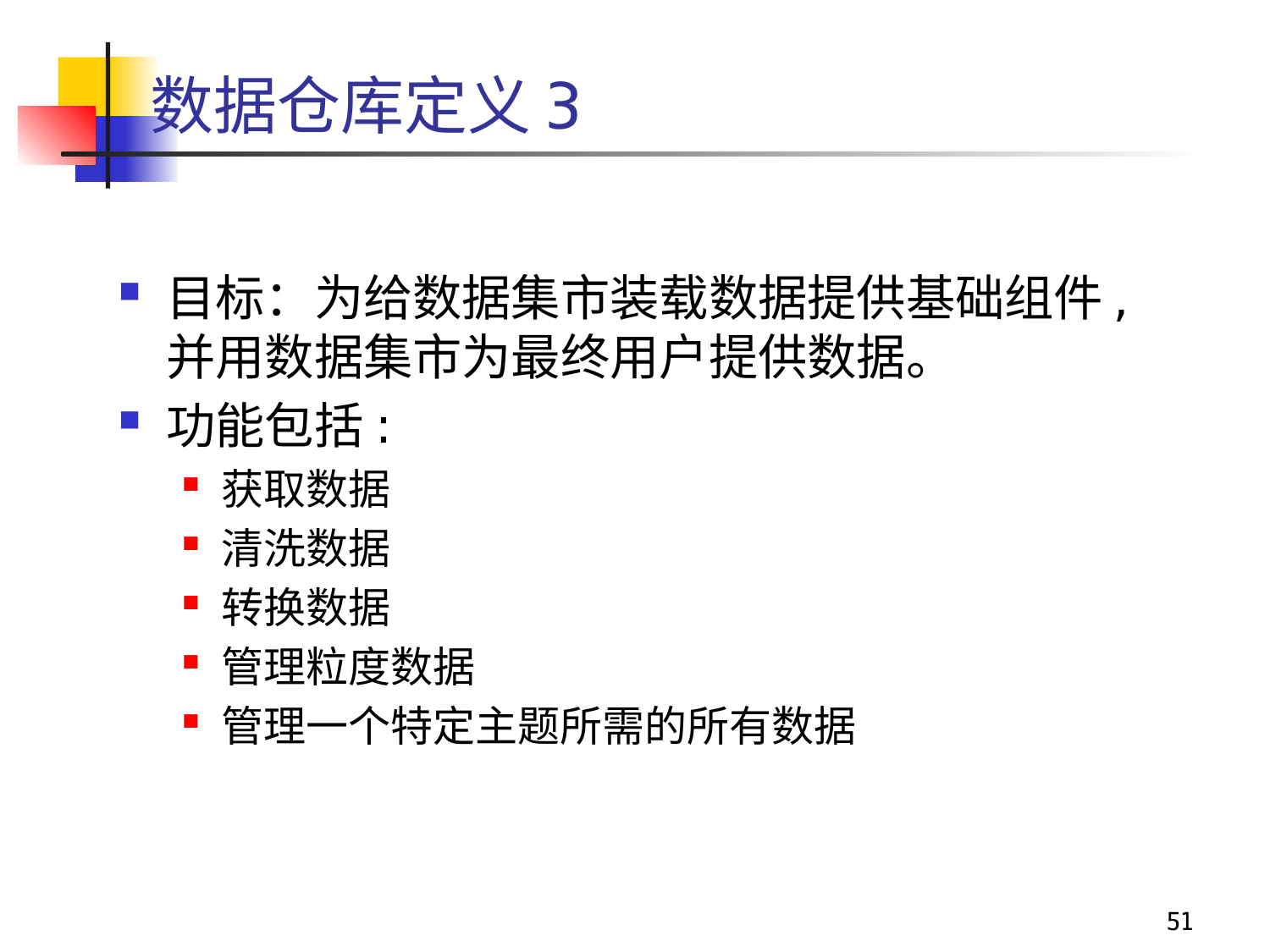

# 数据仓库定义3
目标：为给数据集市装载数据提供基础组件, 并用数据集市为最终用户提供数据。
功能包括:
获取数据
清洗数据
转换数据
管理粒度数据
管理一个特定主题所需的所有数据
51